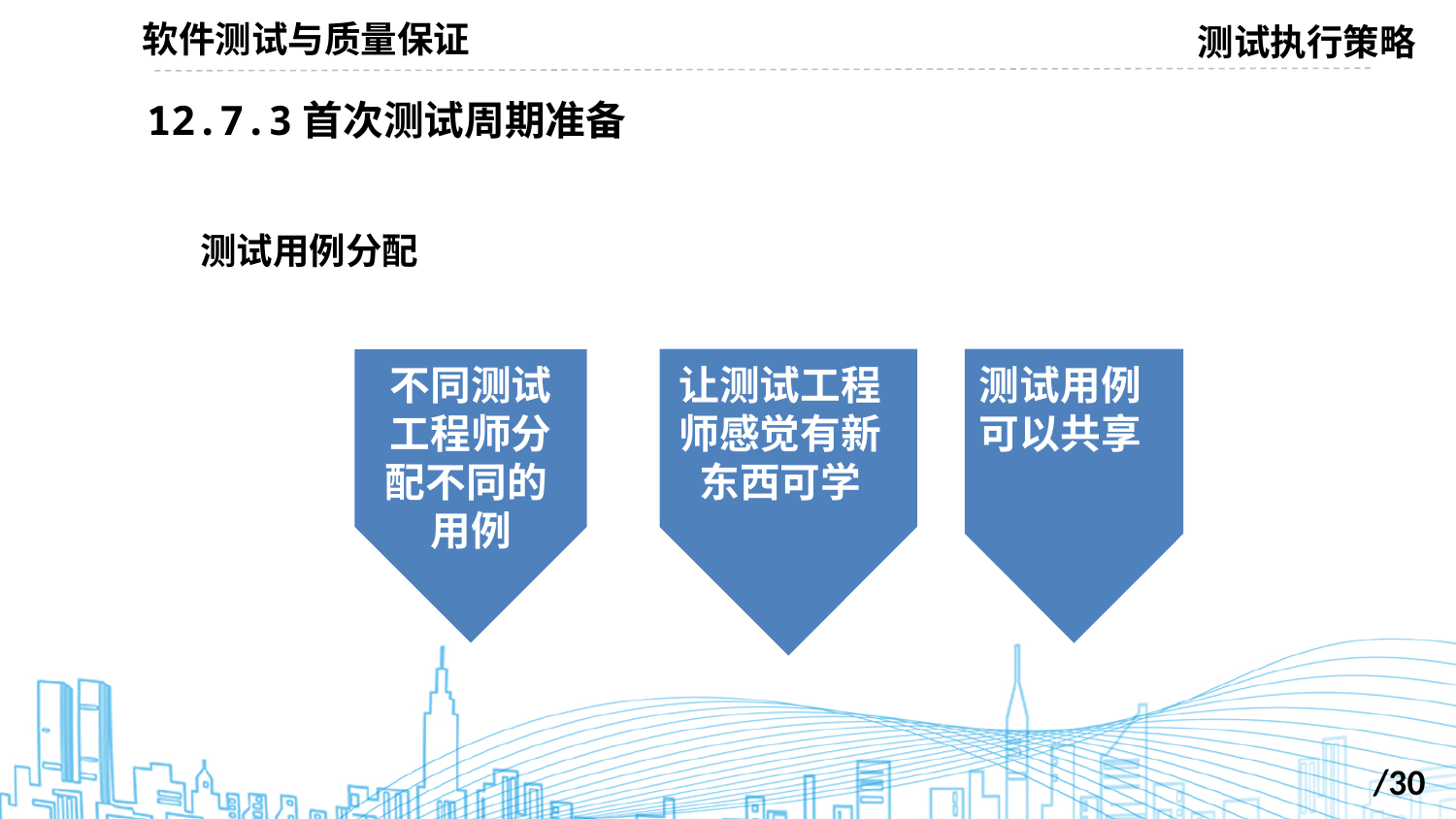

软件测试与质量保证
测试执行策略
12.7.3首次测试周期准备
测试用例分配
不同测试工程师分配不同的  用例
1
让测试工程师感觉有新东西可学

测试用例可以共享

13